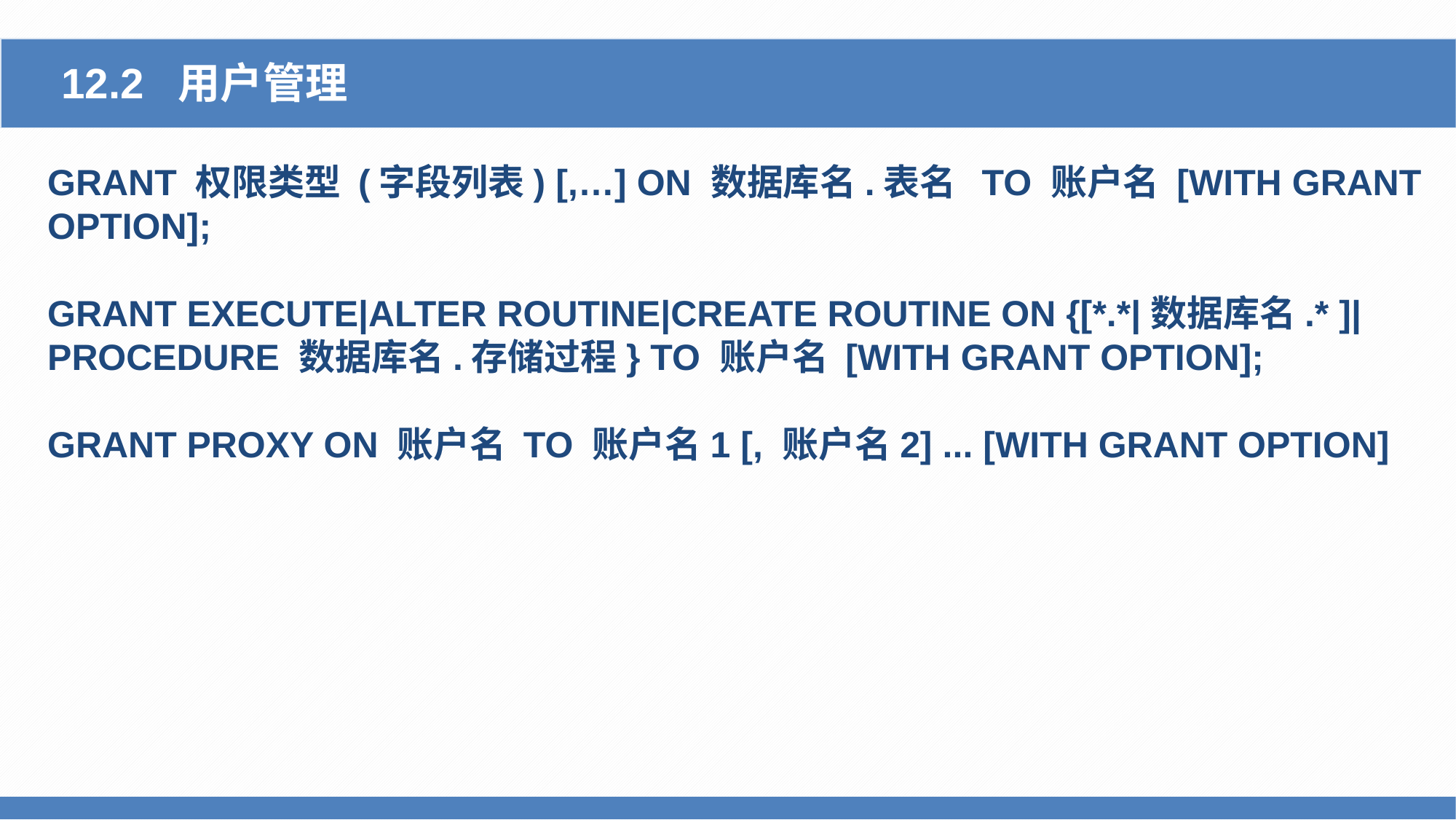

12.2  用户管理
GRANT 权限类型 (字段列表) [,…] ON 数据库名.表名  TO 账户名 [WITH GRANT OPTION];

GRANT EXECUTE|ALTER ROUTINE|CREATE ROUTINE ON {[*.*|数据库名.* ]|PROCEDURE 数据库名.存储过程} TO 账户名 [WITH GRANT OPTION];

GRANT PROXY ON 账户名 TO 账户名1 [, 账户名2] ... [WITH GRANT OPTION]